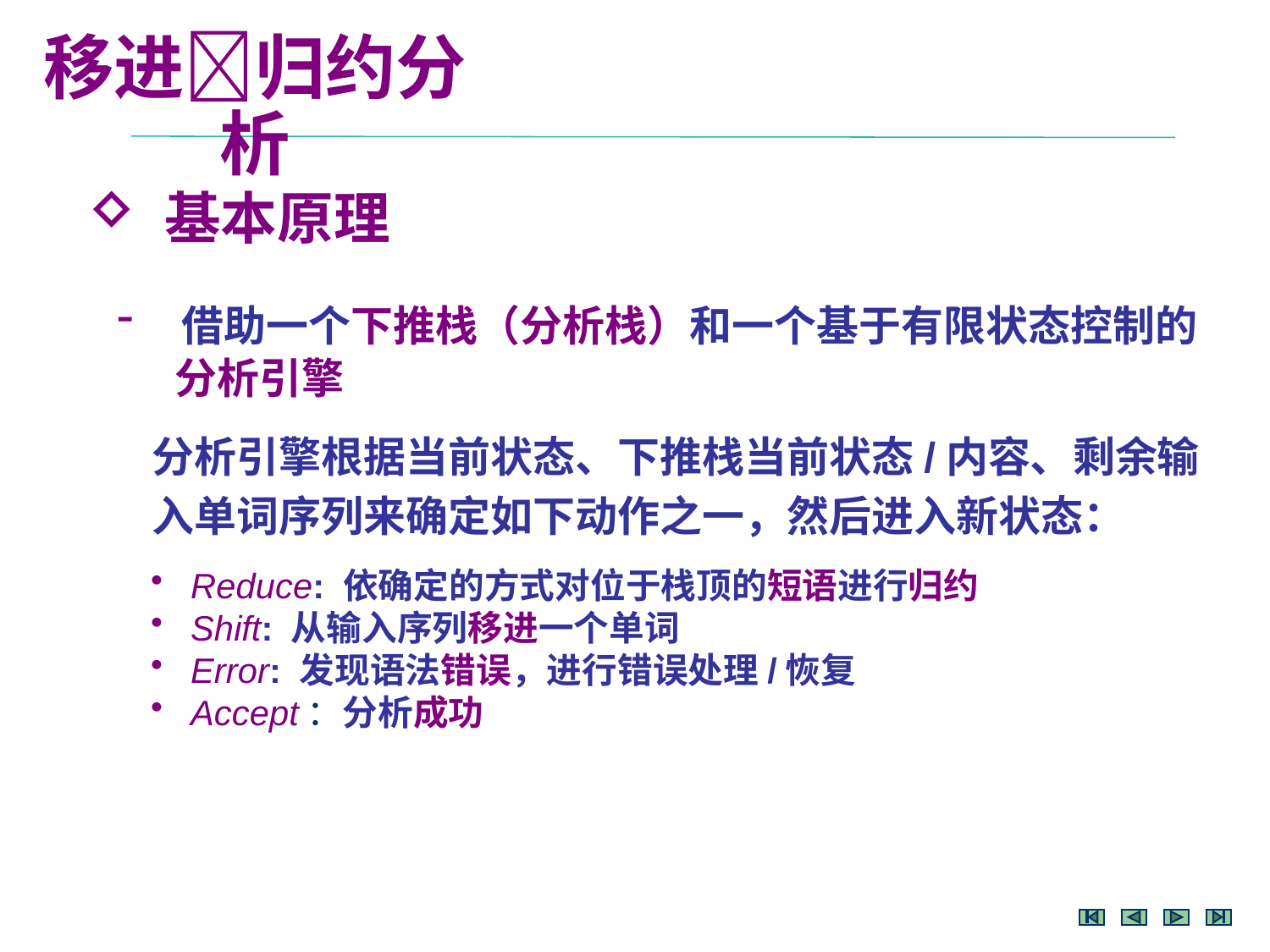

移进−归约分析
 基本原理
  借助一个下推栈（分析栈）和一个基于有限状态控制的
     分析引擎

  分析引擎根据当前状态、下推栈当前状态/内容、剩余输
  入单词序列来确定如下动作之一，然后进入新状态：

 Reduce: 依确定的方式对位于栈顶的短语进行归约
 Shift: 从输入序列移进一个单词
 Error: 发现语法错误，进行错误处理/恢复
 Accept：分析成功